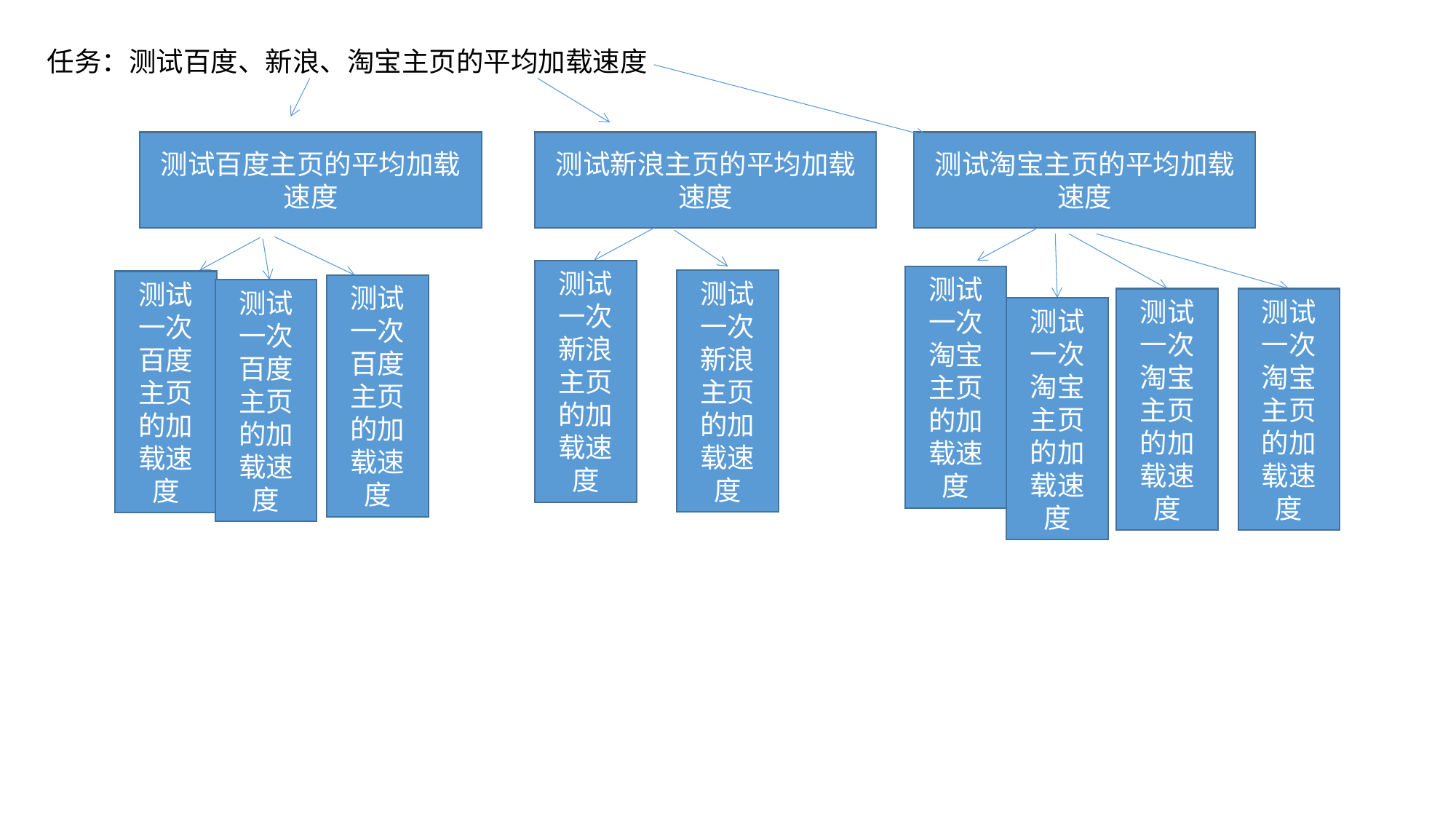

任务：测试百度、新浪、淘宝主页的平均加载速度
测试百度主页的平均加载速度
测试新浪主页的平均加载速度
测试淘宝主页的平均加载速度
测试一次新浪主页的加载速度
测试一次淘宝主页的加载速度
测试一次新浪主页的加载速度
测试一次百度主页的加载速度
测试一次百度主页的加载速度
测试一次百度主页的加载速度
测试一次淘宝主页的加载速度
测试一次淘宝主页的加载速度
测试一次淘宝主页的加载速度